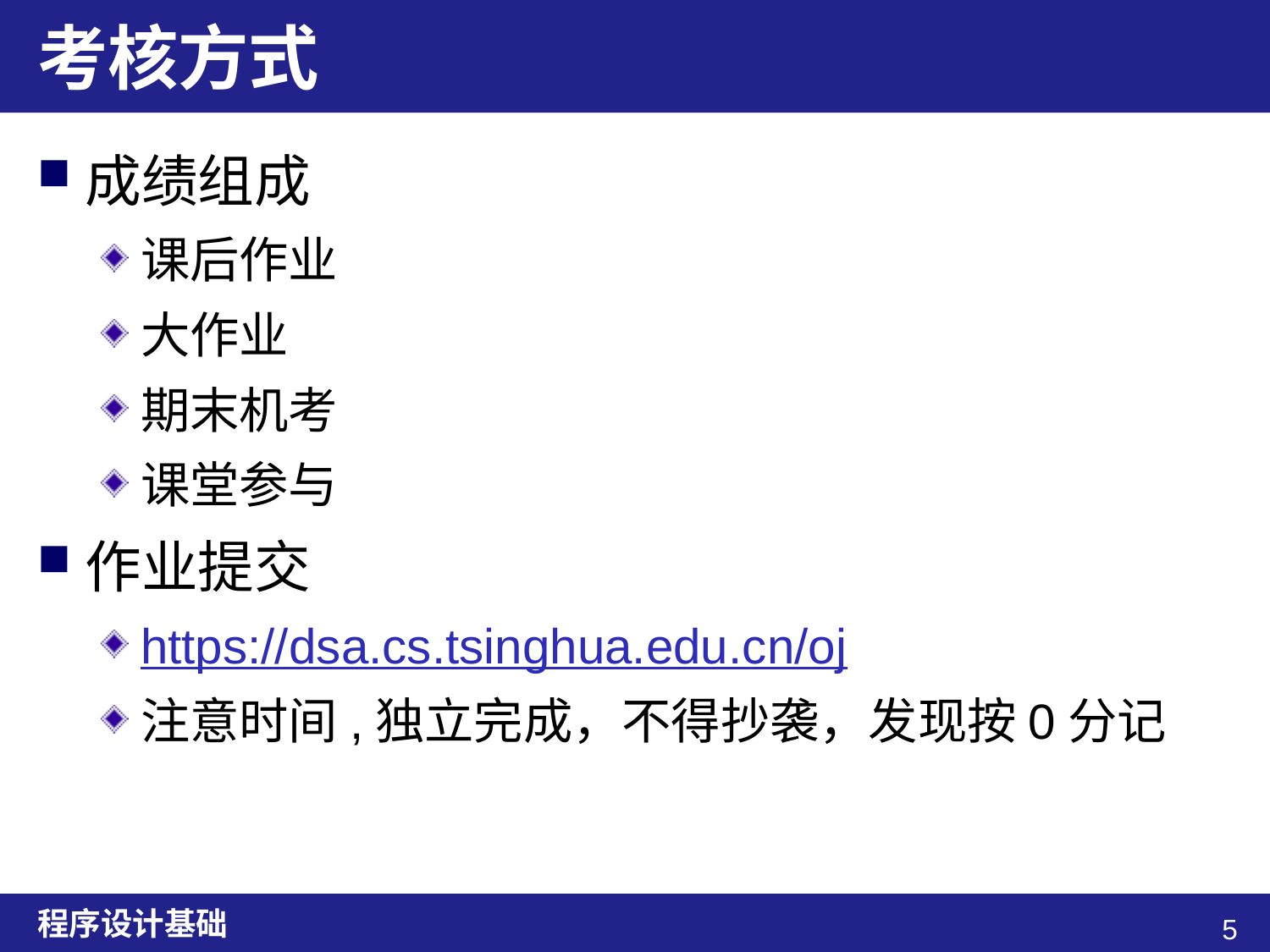

# 考核方式
成绩组成
课后作业
大作业
期末机考
课堂参与
作业提交
https://dsa.cs.tsinghua.edu.cn/oj
注意时间,独立完成，不得抄袭，发现按0分记